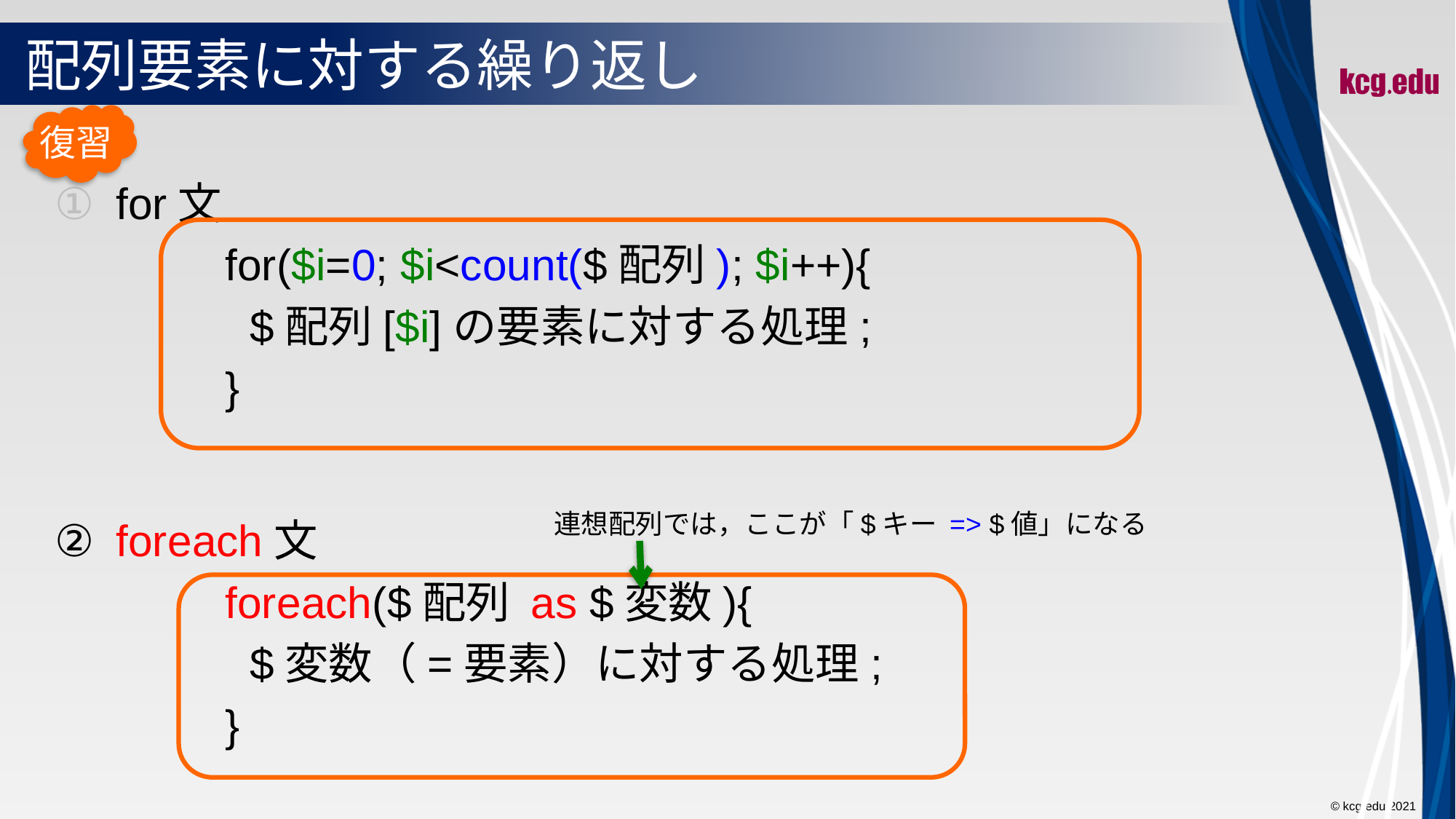

# 配列要素に対する繰り返し
復習
for文
		for($i=0; $i<count($配列); $i++){
		  $配列[$i]の要素に対する処理;
		}

foreach文
		foreach($配列 as $変数){
		  $変数（=要素）に対する処理;
		}

連想配列では，ここが「$キー => $値」になる